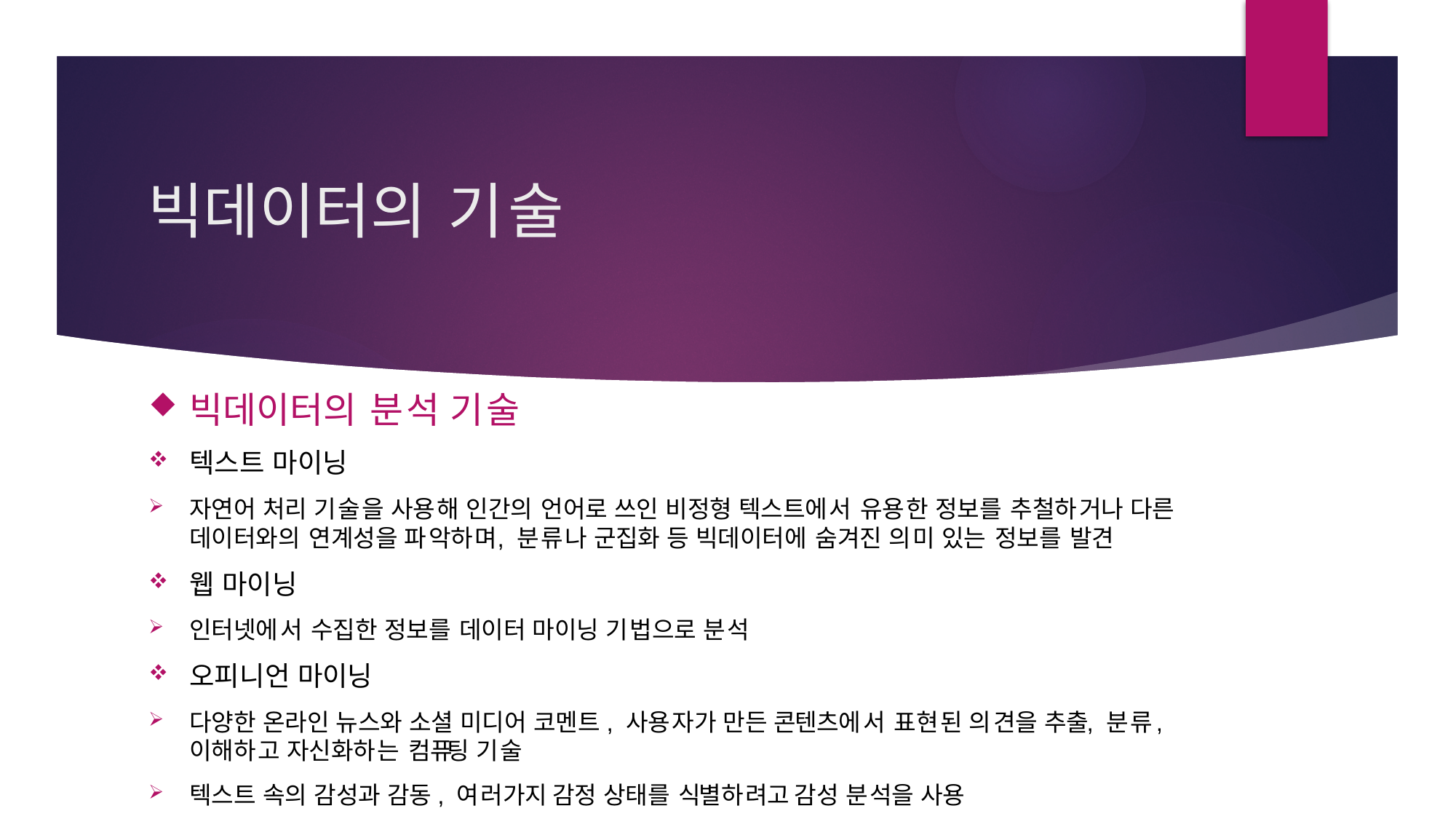

# 빅데이터의 기술
빅데이터의 분석 기술
텍스트 마이닝
자연어 처리 기술을 사용해 인간의 언어로 쓰인 비정형 텍스트에서 유용한 정보를 추철하거나 다른 데이터와의 연계성을 파악하며, 분류나 군집화 등 빅데이터에 숨겨진 의미 있는 정보를 발견
웹 마이닝
인터넷에서 수집한 정보를 데이터 마이닝 기법으로 분석
오피니언 마이닝
다양한 온라인 뉴스와 소셜 미디어 코멘트, 사용자가 만든 콘텐츠에서 표현된 의견을 추출, 분류, 이해하고 자신화하는 컴퓨팅 기술
텍스트 속의 감성과 감동, 여러가지 감정 상태를 식별하려고 감성 분석을 사용